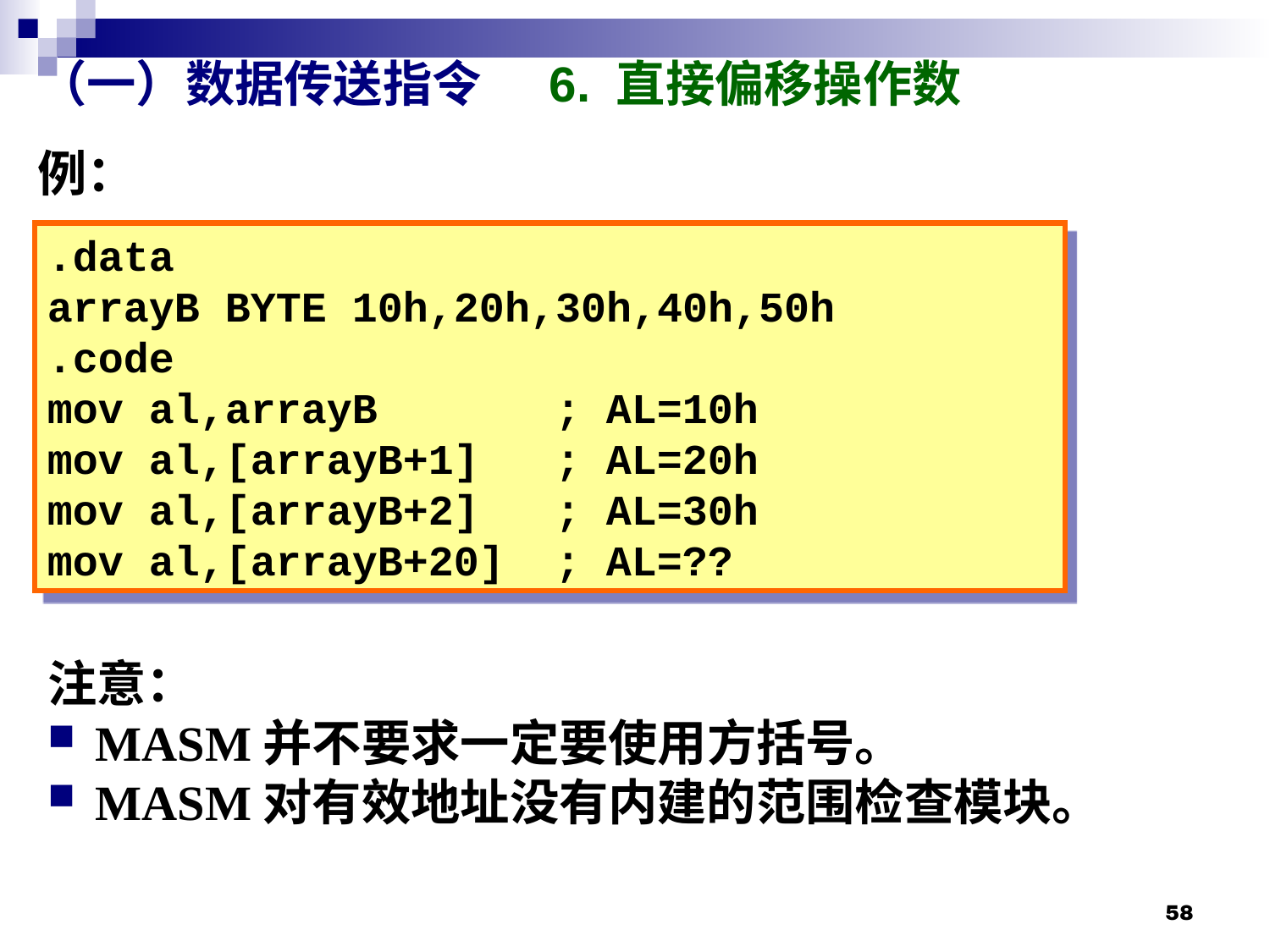

# （一）数据传送指令     6. 直接偏移操作数
例：
.data
arrayB BYTE 10h,20h,30h,40h,50h
.code
mov al,arrayB		; AL=10h
mov al,[arrayB+1]	; AL=20h
mov al,[arrayB+2]	; AL=30h
mov al,[arrayB+20]	; AL=??
注意：
MASM并不要求一定要使用方括号。
MASM对有效地址没有内建的范围检查模块。
58